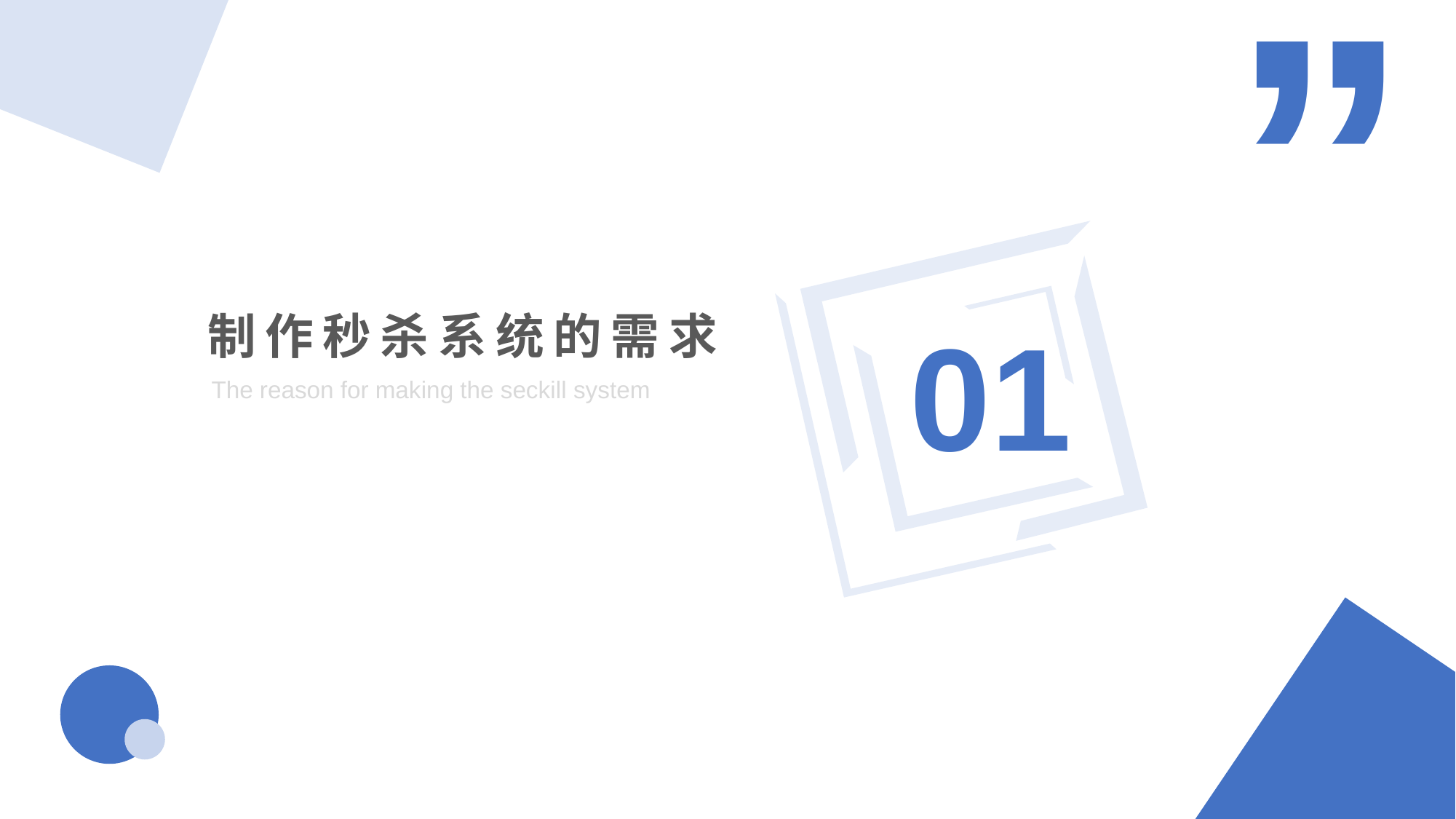

“

01
制作秒杀系统的需求
The reason for making the seckill system